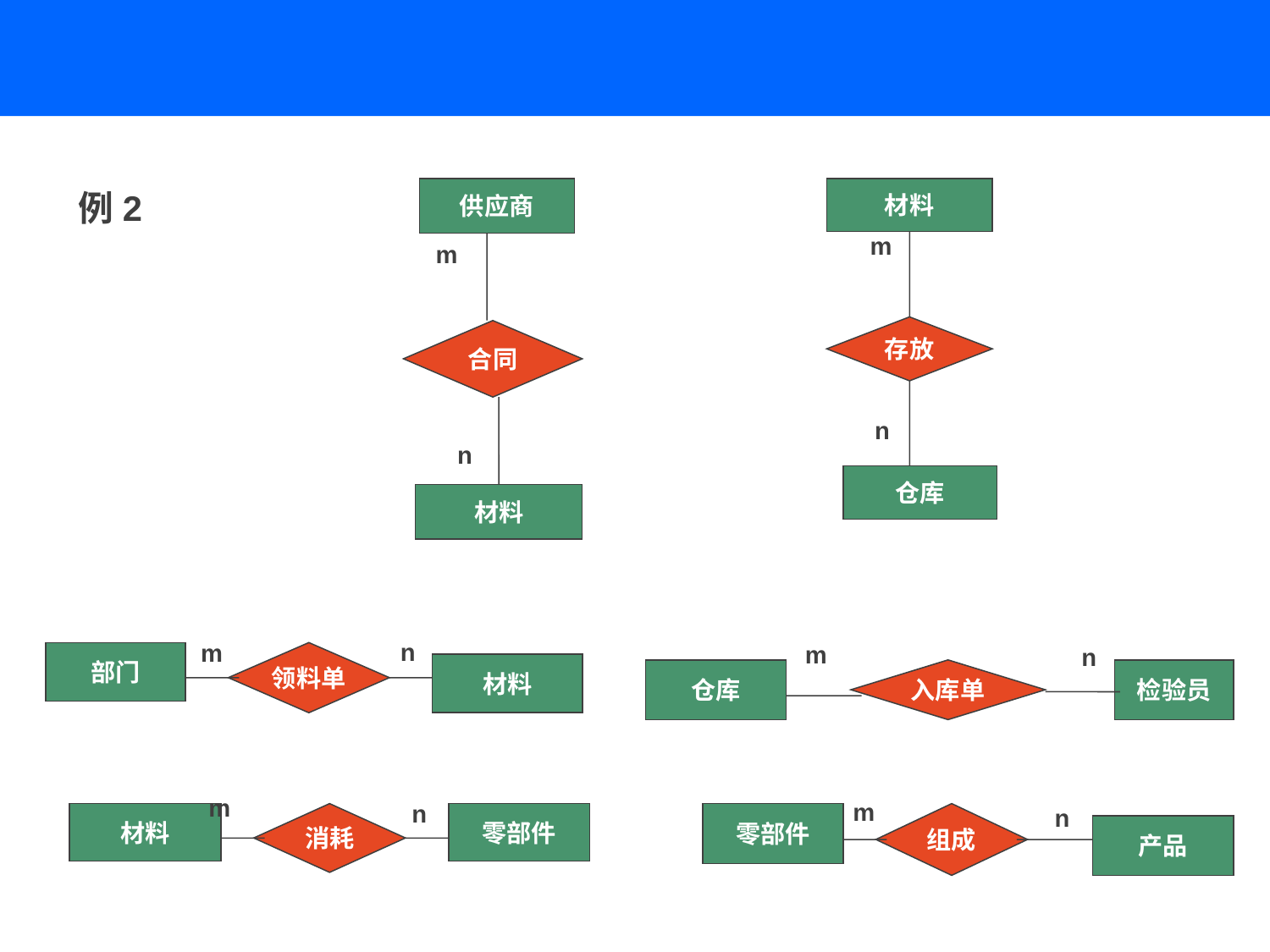

供应商
m

合同

n
材料
材料
m

存放

n
仓库
例2
n
m
部门
领料单
材料

m
n
仓库
入库单
检验员

m
材料
消耗
零部件

m
n
零部件
组成
产品

n